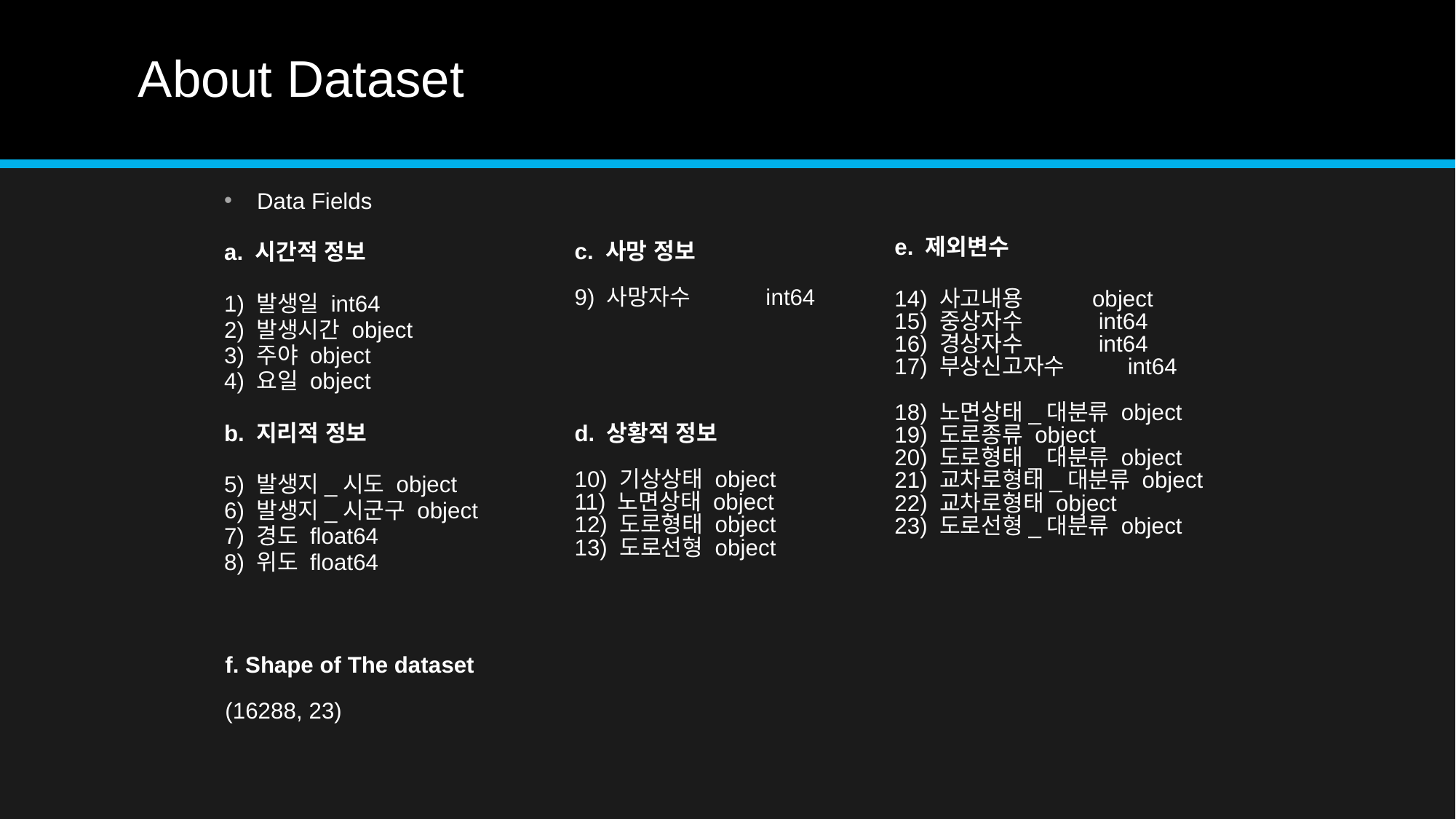

# About Dataset
Data Fields

a. 시간적 정보
1) 발생일 int64
2) 발생시간 object
3) 주야 object
4) 요일 object

b. 지리적 정보

5) 발생지_시도 object
6) 발생지_시군구 object
7) 경도 float64
8) 위도 float64

c. 사망 정보
9) 사망자수           int64

d. 상황적 정보

10) 기상상태 object
11) 노면상태 object
12) 도로형태 object
13) 도로선형 object

e. 제외변수
14) 사고내용          object
15) 중상자수           int64
16) 경상자수           int64
17) 부상신고자수         int64

18) 노면상태_대분류 object
19) 도로종류 object
20) 도로형태_대분류 object
21) 교차로형태_대분류 object
22) 교차로형태 object
23) 도로선형_대분류 object

f. Shape of The dataset
(16288, 23)